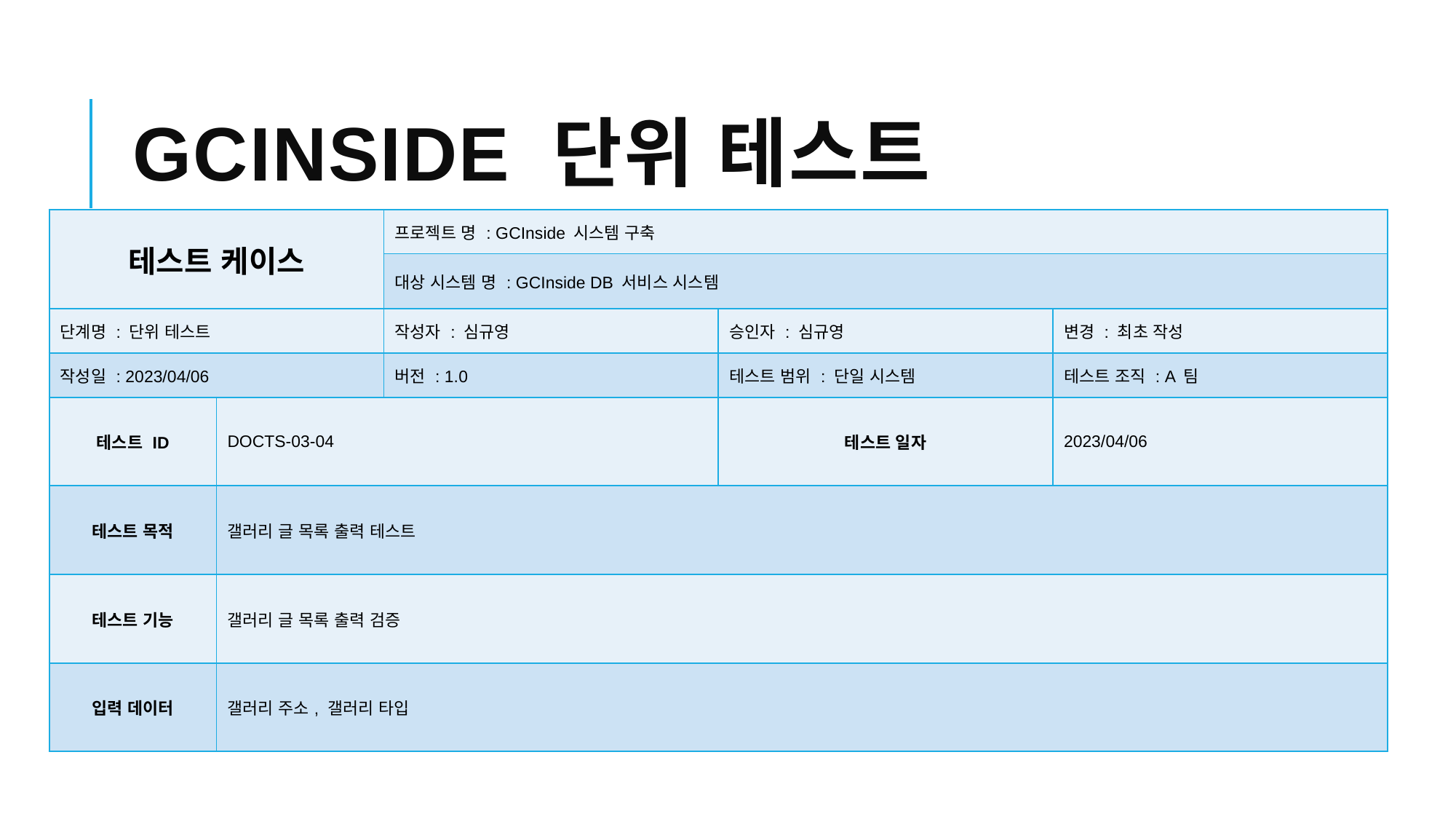

# GCInside 단위 테스트
| 테스트 케이스 |  | 프로젝트 명 : GCInside 시스템 구축 |  |  |
| --- | --- | --- | --- | --- |
|  |  | 대상 시스템 명 : GCInside DB 서비스 시스템 |  |  |
| 단계명 : 단위 테스트 |  | 작성자 : 심규영 | 승인자 : 심규영 | 변경 : 최초 작성 |
| 작성일 : 2023/04/06 |  | 버전 : 1.0 | 테스트 범위 : 단일 시스템 | 테스트 조직 : A 팀 |
| 테스트 ID | DOCTS-03-04 |  | 테스트 일자 | 2023/04/06 |
| 테스트 목적 | 갤러리 글 목록 출력 테스트 |  |  |  |
| 테스트 기능 | 갤러리 글 목록 출력 검증 |  |  |  |
| 입력 데이터 | 갤러리 주소, 갤러리 타입 |  |  |  |